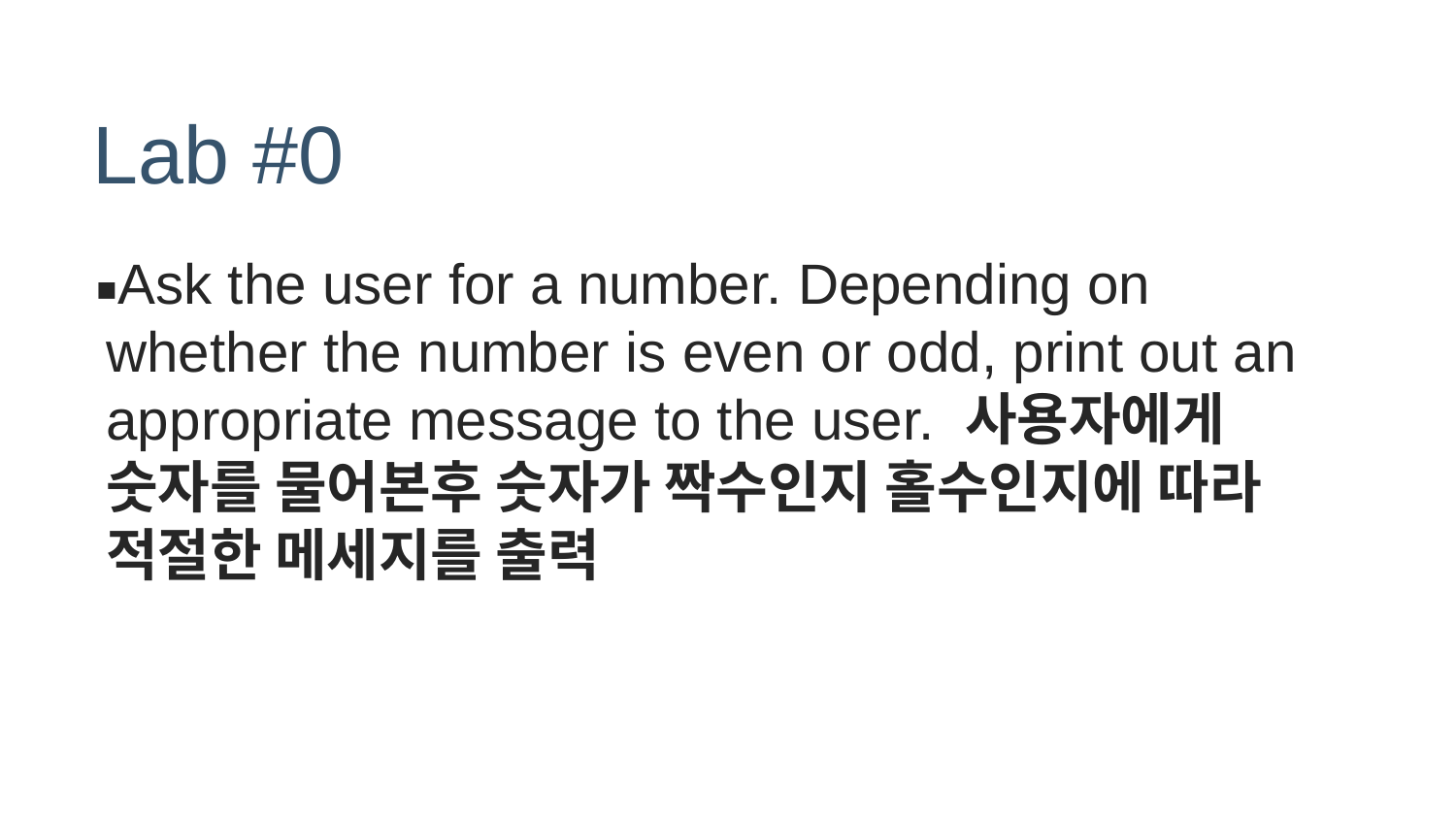

# Lab #0
Ask the user for a number. Depending on whether the number is even or odd, print out an appropriate message to the user. 사용자에게 숫자를 물어본후 숫자가 짝수인지 홀수인지에 따라 적절한 메세지를 출력